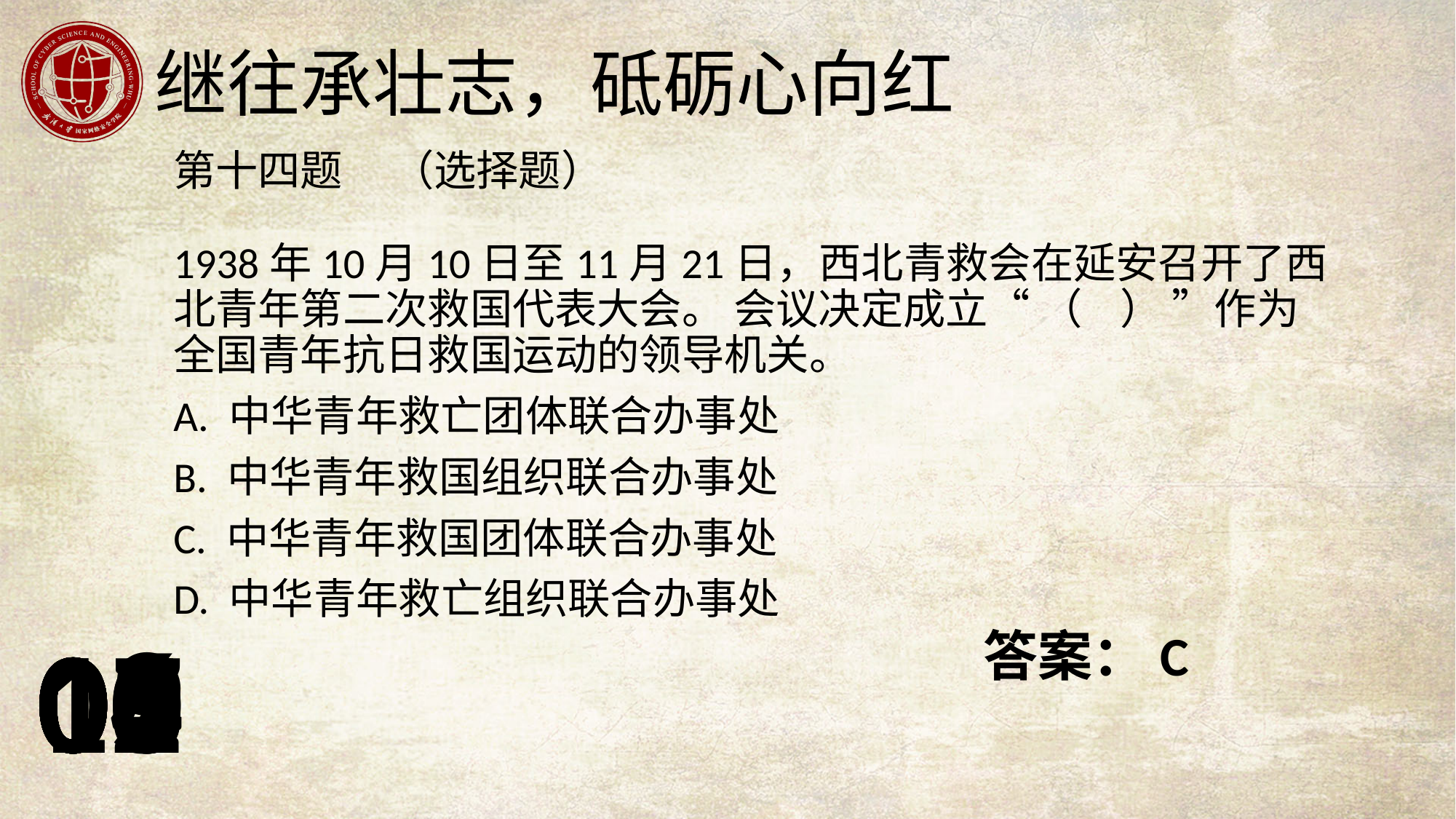

第十四题	（选择题）

1938年10月10日至11月21日，西北青救会在延安召开了西北青年第二次救国代表大会。 会议决定成立“ （    ） ”作为全国青年抗日救国运动的领导机关。
A. 中华青年救亡团体联合办事处
B. 中华青年救国组织联合办事处
C. 中华青年救国团体联合办事处
D. 中华青年救亡组织联合办事处
答案：C